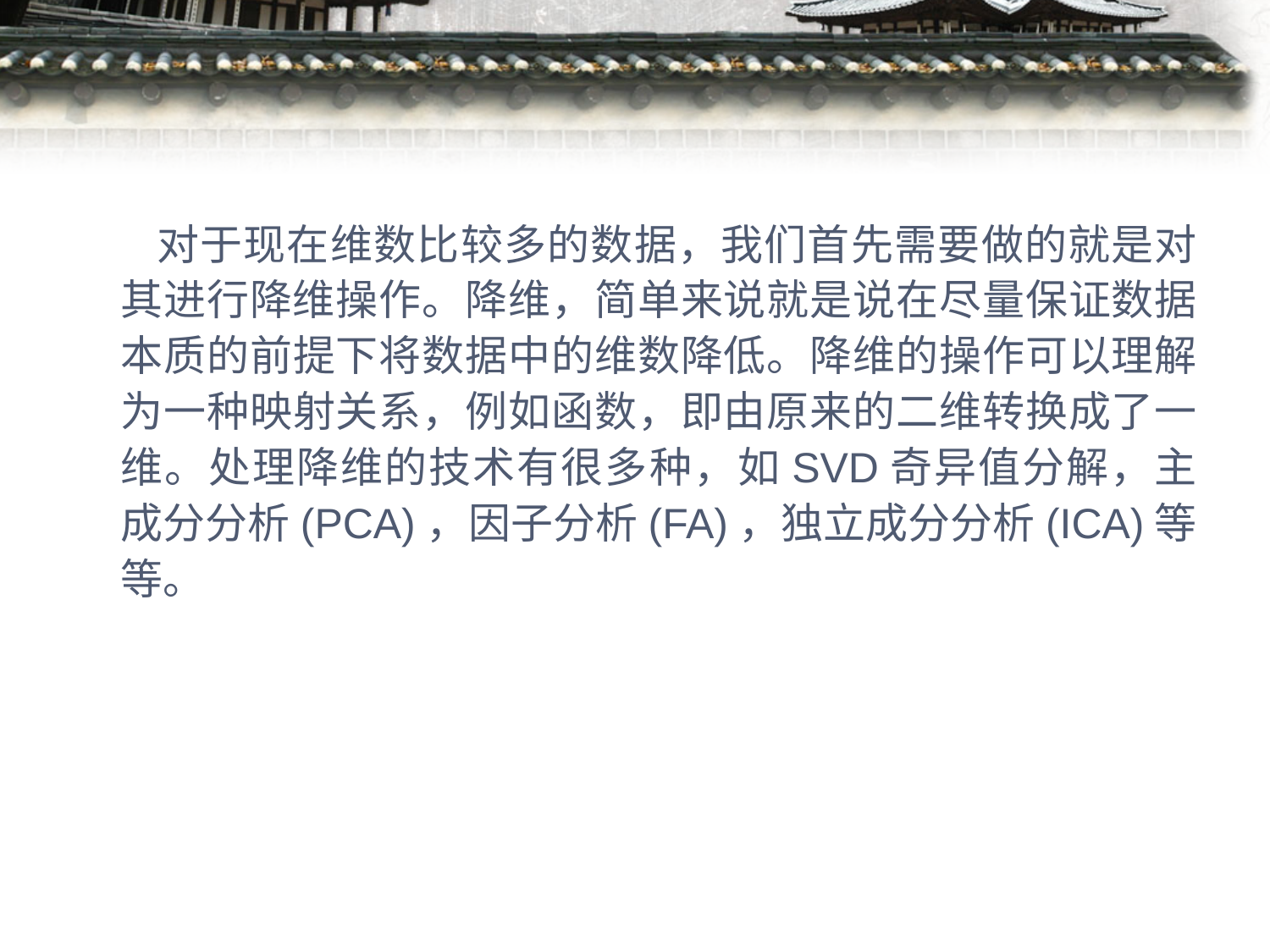

对于现在维数比较多的数据，我们首先需要做的就是对其进行降维操作。降维，简单来说就是说在尽量保证数据本质的前提下将数据中的维数降低。降维的操作可以理解为一种映射关系，例如函数，即由原来的二维转换成了一维。处理降维的技术有很多种，如SVD奇异值分解，主成分分析(PCA)，因子分析(FA)，独立成分分析(ICA)等等。